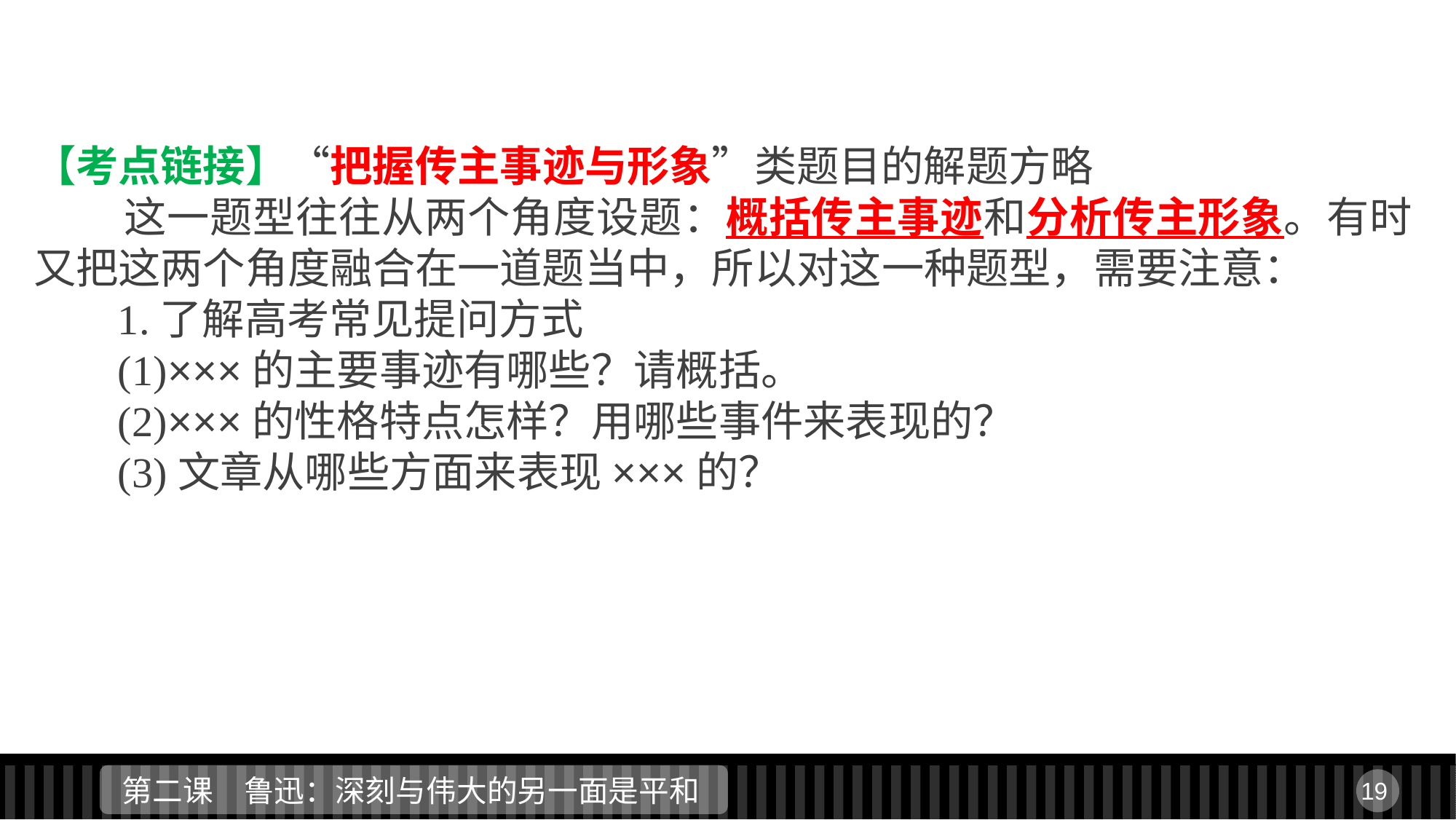

【考点链接】“把握传主事迹与形象”类题目的解题方略
        这一题型往往从两个角度设题：概括传主事迹和分析传主形象。有时又把这两个角度融合在一道题当中，所以对这一种题型，需要注意：
        1.了解高考常见提问方式
        (1)×××的主要事迹有哪些？请概括。
        (2)×××的性格特点怎样？用哪些事件来表现的？
        (3)文章从哪些方面来表现×××的？